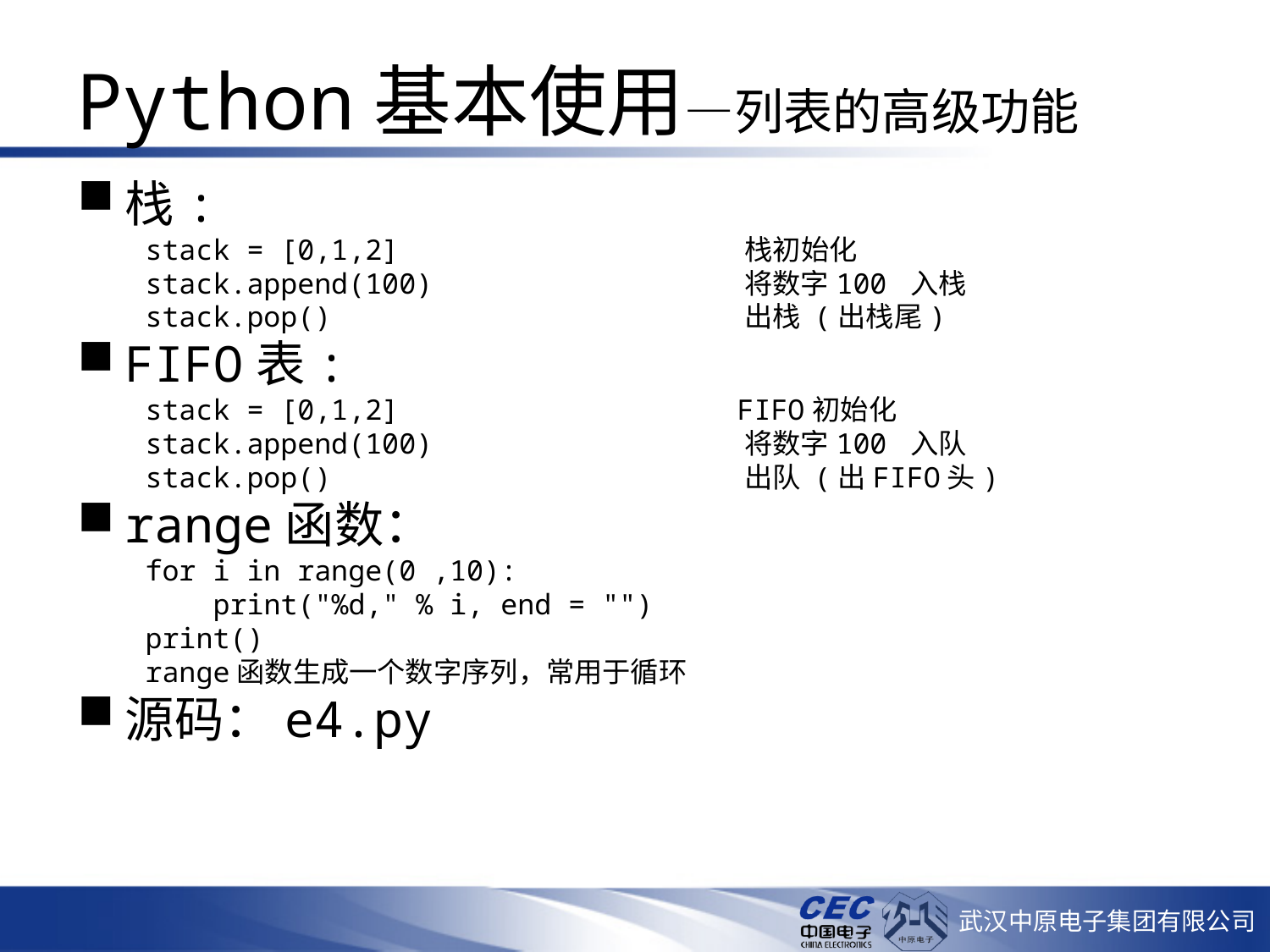

# Python基本使用—列表的高级功能
栈:
    stack = [0,1,2]                    栈初始化
    stack.append(100)                  将数字100 入栈
    stack.pop()                        出栈 (出栈尾)
FIFO表:
    stack = [0,1,2]                    FIFO初始化
    stack.append(100)                  将数字100 入队
    stack.pop()                        出队 (出FIFO头)
range函数：
    for i in range(0 ,10):
        print("%d," % i, end = "")
    print()
    range函数生成一个数字序列，常用于循环
源码：e4.py